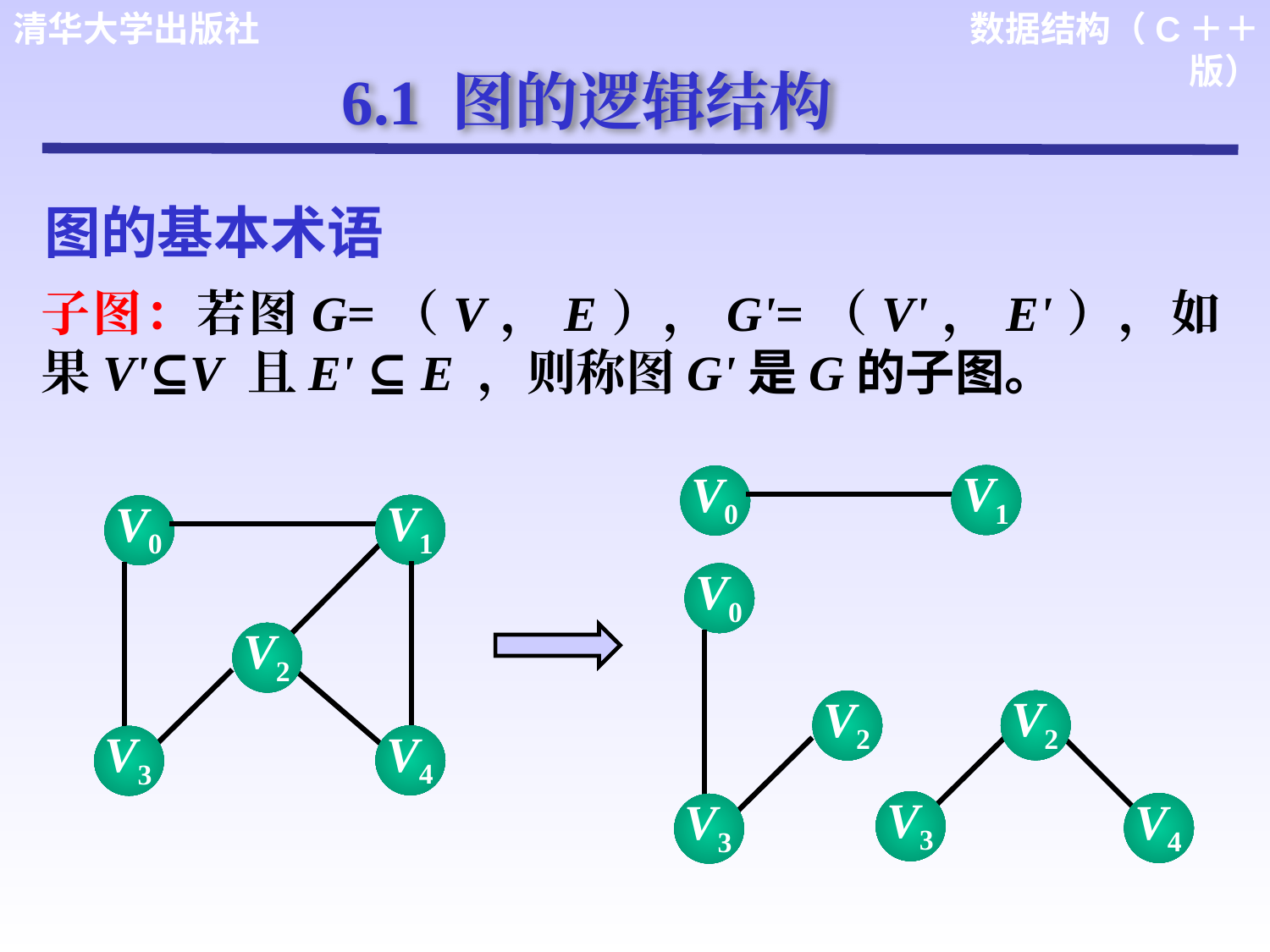

6.1 图的逻辑结构
图的基本术语
子图：若图G=（V，E），G'=（V'，E'），如果V'⊆V 且E' ⊆ E ，则称图G'是G的子图。
V1
V0

V1
V0

V2

V4
V3

V0

V2

V3

V2

V3
V4